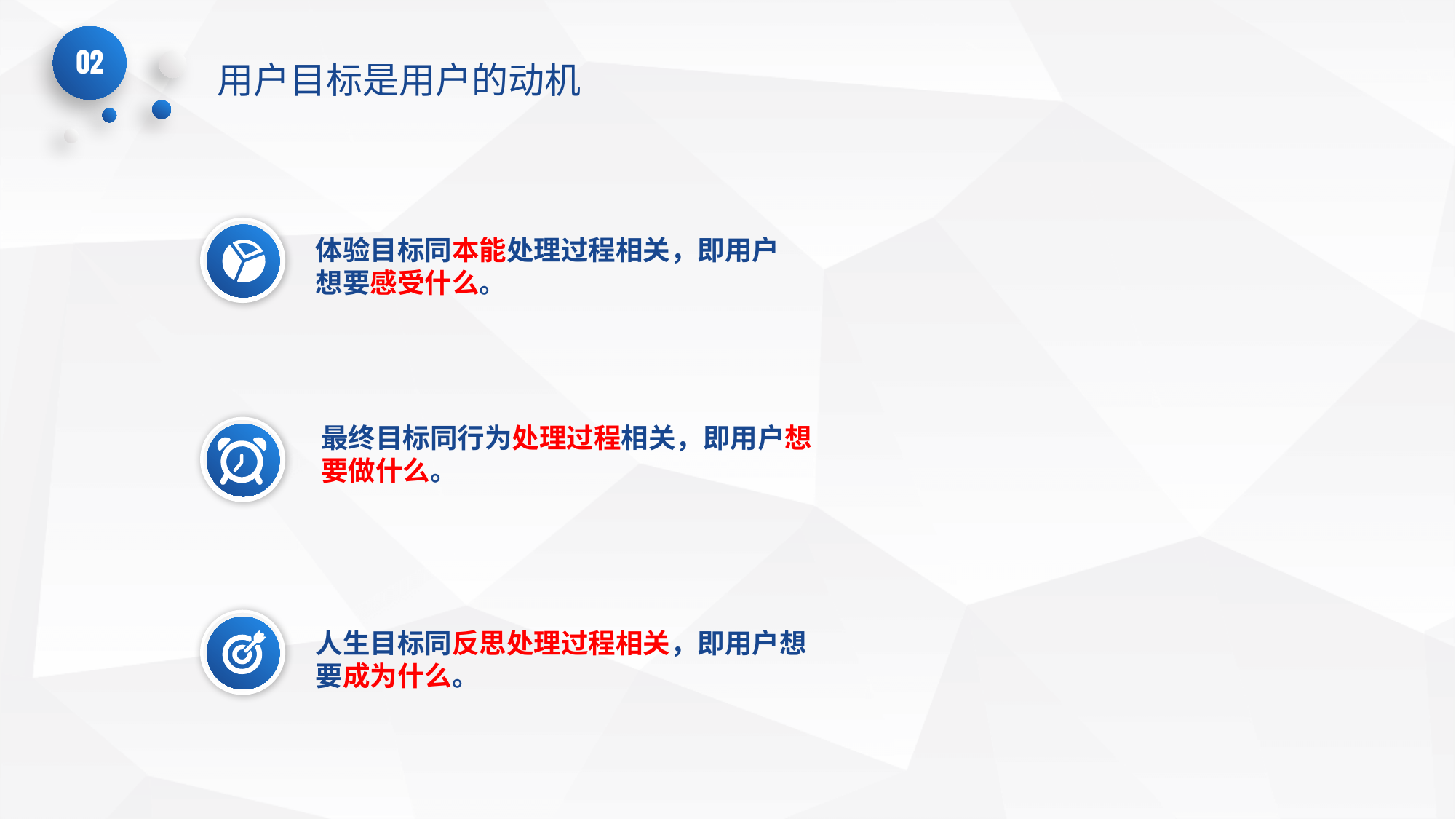

02

用户目标是用户的动机

体验目标同本能处理过程相关，即用户想要感受什么。

最终目标同行为处理过程相关，即用户想要做什么。

人生目标同反思处理过程相关，即用户想要成为什么。